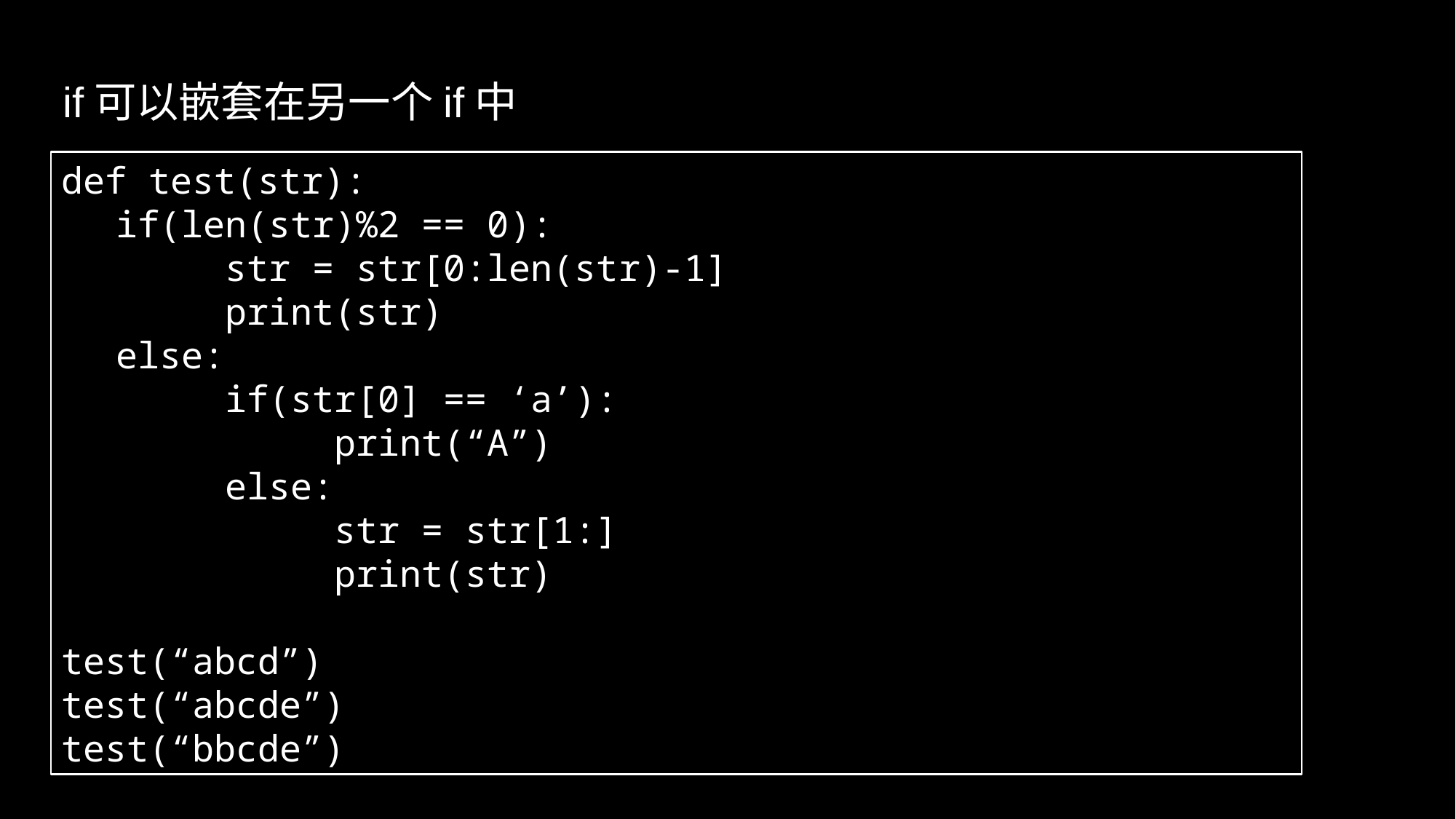

if可以嵌套在另一个if中
def test(str):
if(len(str)%2 == 0):
	str = str[0:len(str)-1]
 	print(str)
else:
	if(str[0] == ‘a’):
		print(“A”)
	else:
		str = str[1:]
		print(str)

test(“abcd”)
test(“abcde”)
test(“bbcde”)